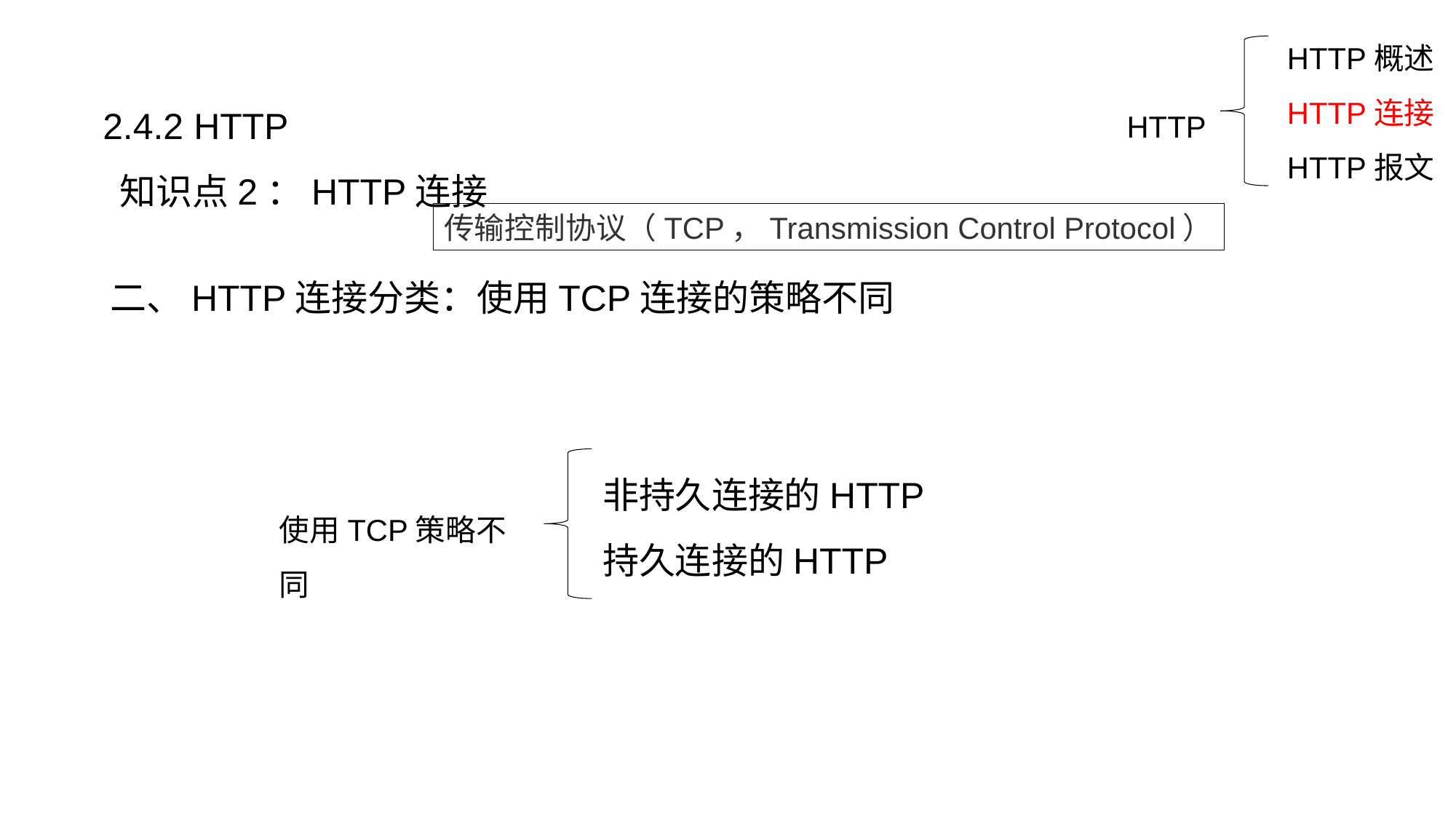

HTTP概述
HTTP连接
HTTP报文

2.4.2 HTTP
 知识点2：HTTP连接
HTTP
传输控制协议（TCP，Transmission Control Protocol）
二、HTTP连接分类：使用TCP连接的策略不同
非持久连接的HTTP
持久连接的HTTP

使用TCP策略不同